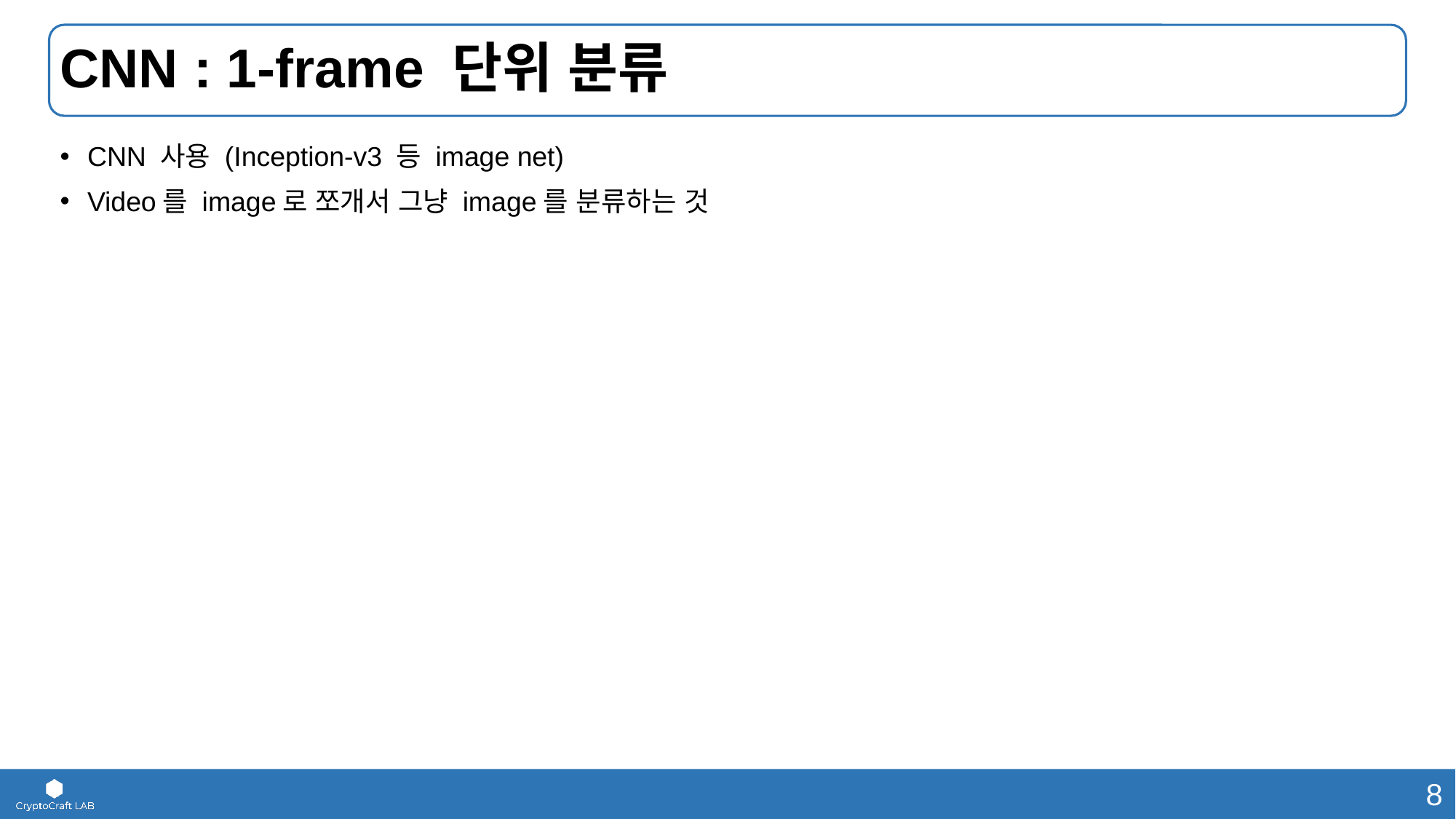

# CNN : 1-frame 단위 분류
CNN 사용 (Inception-v3 등 image net)
Video를 image로 쪼개서 그냥 image를 분류하는 것